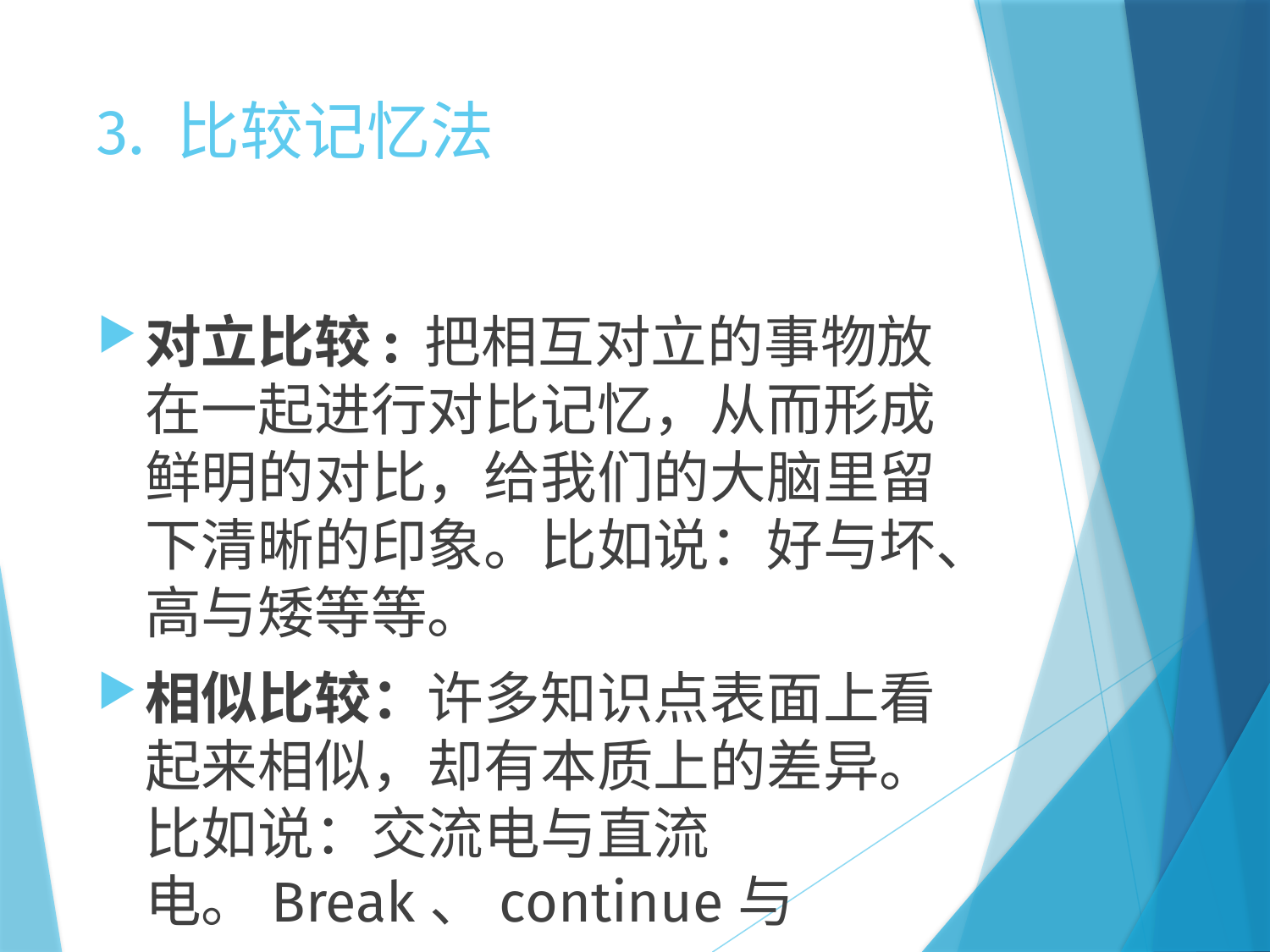

# 3. 比较记忆法
对立比较: 把相互对立的事物放在一起进行对比记忆，从而形成鲜明的对比，给我们的大脑里留下清晰的印象。比如说：好与坏、高与矮等等。
相似比较：许多知识点表面上看起来相似，却有本质上的差异。比如说：交流电与直流电。Break、continue与return。